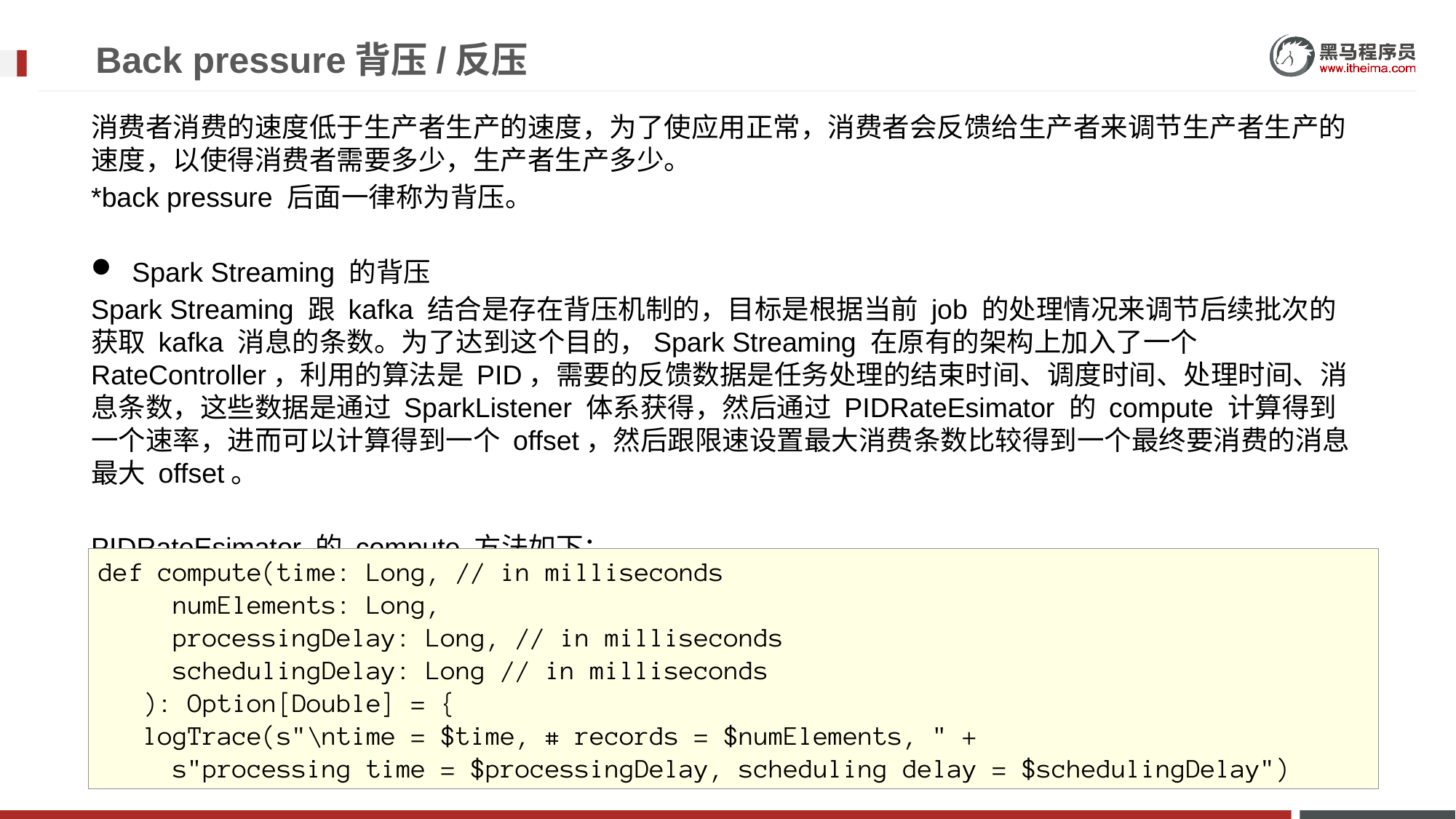

# Back pressure背压/反压

消费者消费的速度低于生产者生产的速度，为了使应用正常，消费者会反馈给生产者来调节生产者生产的速度，以使得消费者需要多少，生产者生产多少。
*back pressure 后面一律称为背压。

Spark Streaming 的背压
Spark Streaming 跟 kafka 结合是存在背压机制的，目标是根据当前 job 的处理情况来调节后续批次的获取 kafka 消息的条数。为了达到这个目的，Spark Streaming 在原有的架构上加入了一个 RateController，利用的算法是 PID，需要的反馈数据是任务处理的结束时间、调度时间、处理时间、消息条数，这些数据是通过 SparkListener 体系获得，然后通过 PIDRateEsimator 的 compute 计算得到一个速率，进而可以计算得到一个 offset，然后跟限速设置最大消费条数比较得到一个最终要消费的消息最大 offset。

PIDRateEsimator 的 compute 方法如下：
def compute(time: Long, // in milliseconds
     numElements: Long,
     processingDelay: Long, // in milliseconds
     schedulingDelay: Long // in milliseconds
   ): Option[Double] = {
   logTrace(s"\ntime = $time, # records = $numElements, " +
     s"processing time = $processingDelay, scheduling delay = $schedulingDelay")